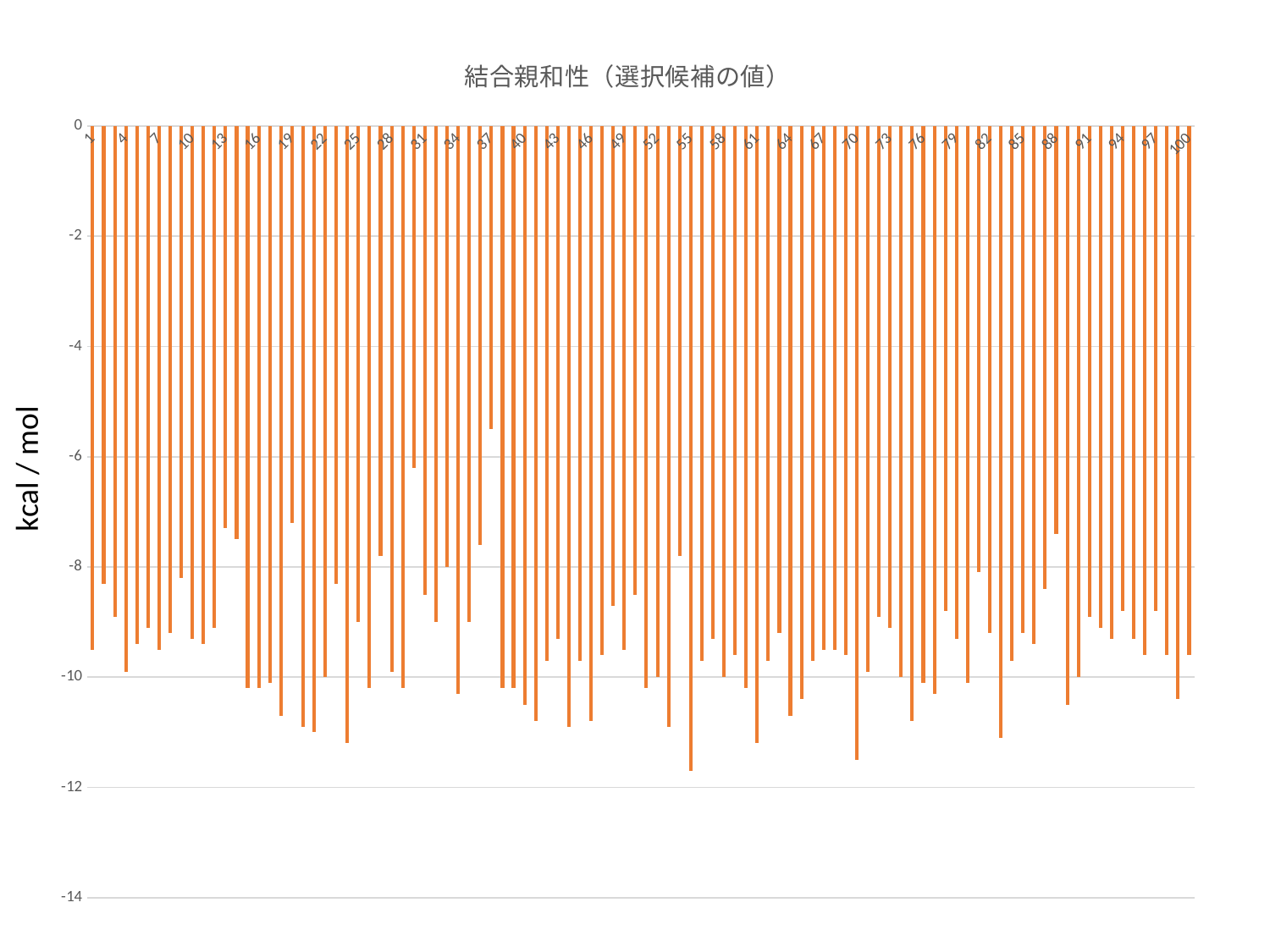

### Chart: 結合親和性（選択候補の値）

| Category |  |
|---|---|
kcal / mol